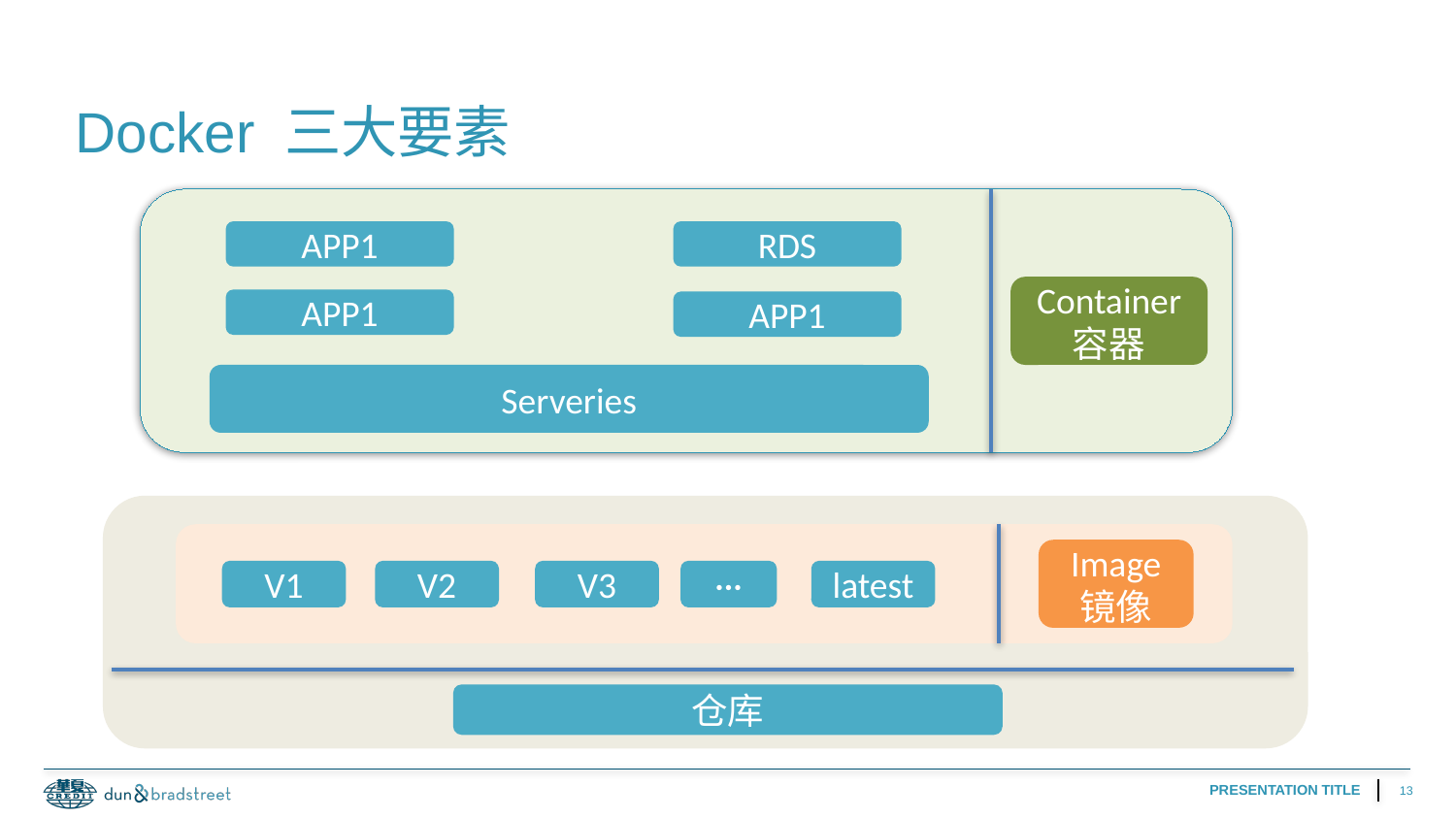

Docker 三大要素

APP1
RDS
Container
容器
APP1
APP1
Serveries

Image
镜像
V1
V2
V3
···
latest
仓库